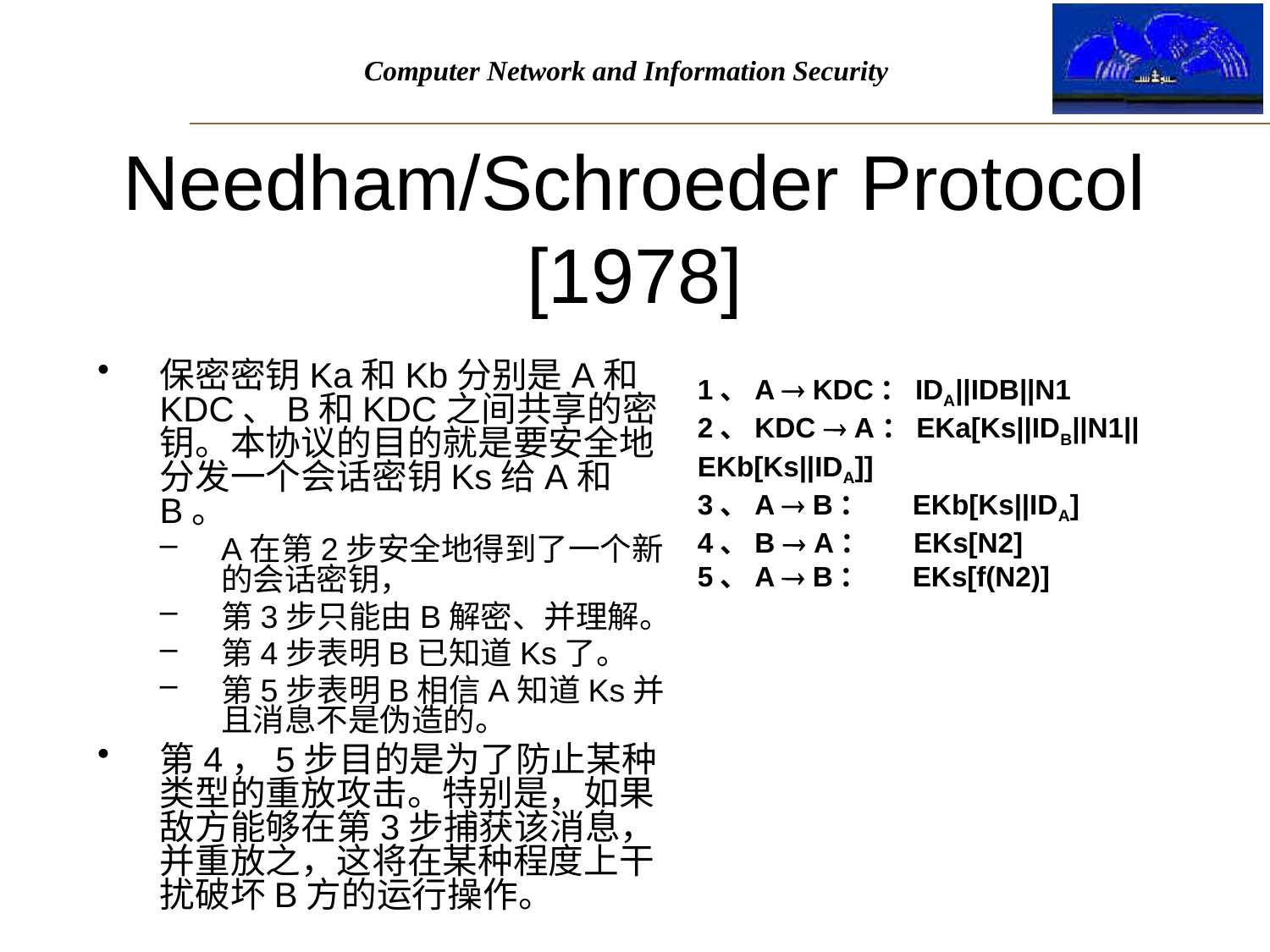

# Needham/Schroeder Protocol [1978]
保密密钥Ka和Kb分别是A和KDC、B和KDC之间共享的密钥。本协议的目的就是要安全地分发一个会话密钥Ks给A和B。
A在第2步安全地得到了一个新的会话密钥，
第3步只能由B解密、并理解。
第4步表明B已知道Ks了。
第5步表明B相信A知道Ks并且消息不是伪造的。
第4，5步目的是为了防止某种类型的重放攻击。特别是，如果敌方能够在第3步捕获该消息，并重放之，这将在某种程度上干扰破坏B方的运行操作。

1、A → KDC：IDA||IDB||N1
2、KDC → A：EKa[Ks||IDB||N1||EKb[Ks||IDA]]
3、A → B：      EKb[Ks||IDA]
4、B → A：      EKs[N2]
5、A → B：      EKs[f(N2)]